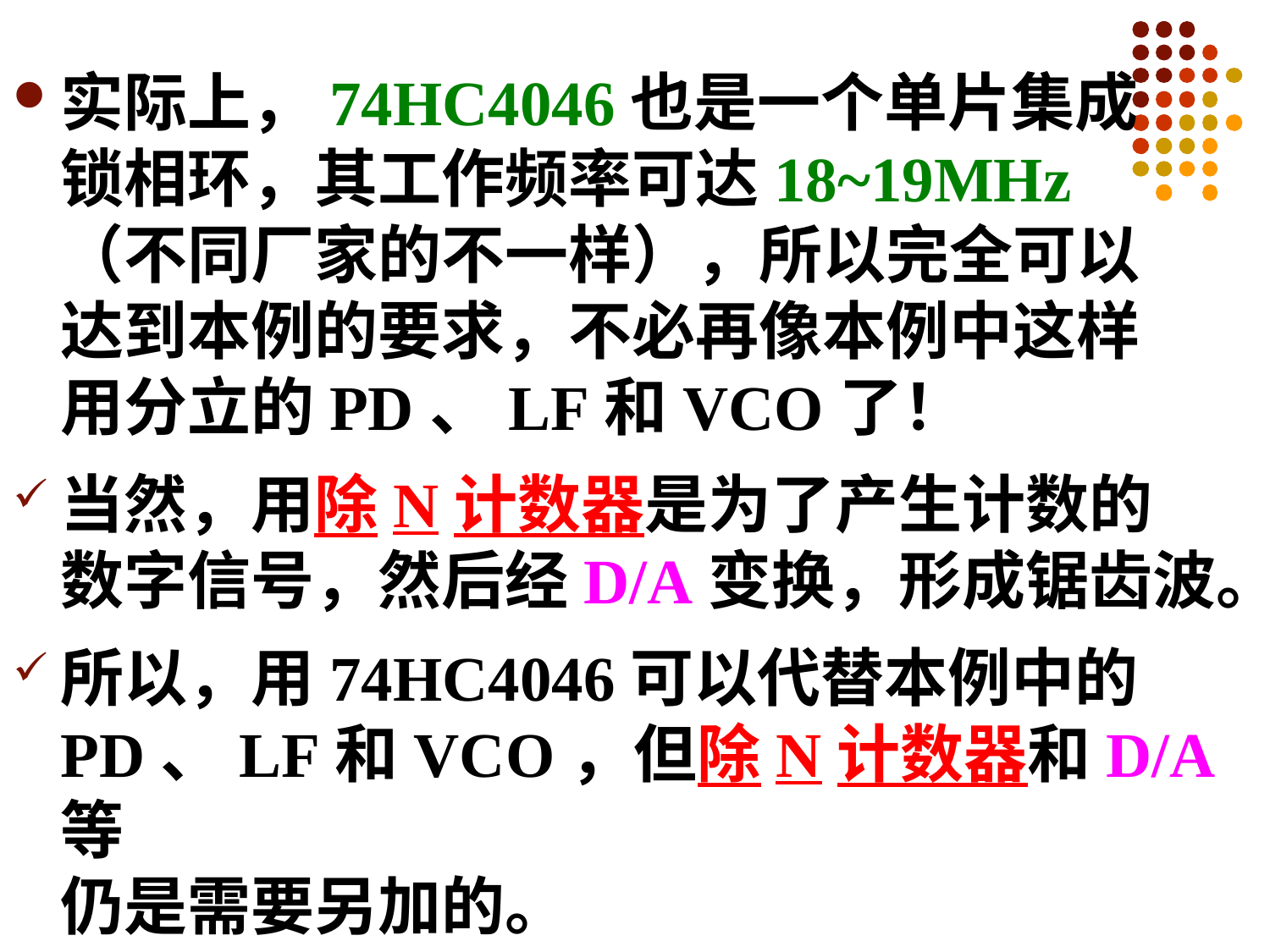

实际上，74HC4046也是一个单片集成
锁相环，其工作频率可达18~19MHz
（不同厂家的不一样），所以完全可以
达到本例的要求，不必再像本例中这样
用分立的PD、LF和VCO了！
当然，用除N计数器是为了产生计数的
数字信号，然后经D/A变换，形成锯齿波。
所以，用74HC4046可以代替本例中的
PD、LF和VCO，但除N计数器和D/A等
仍是需要另加的。